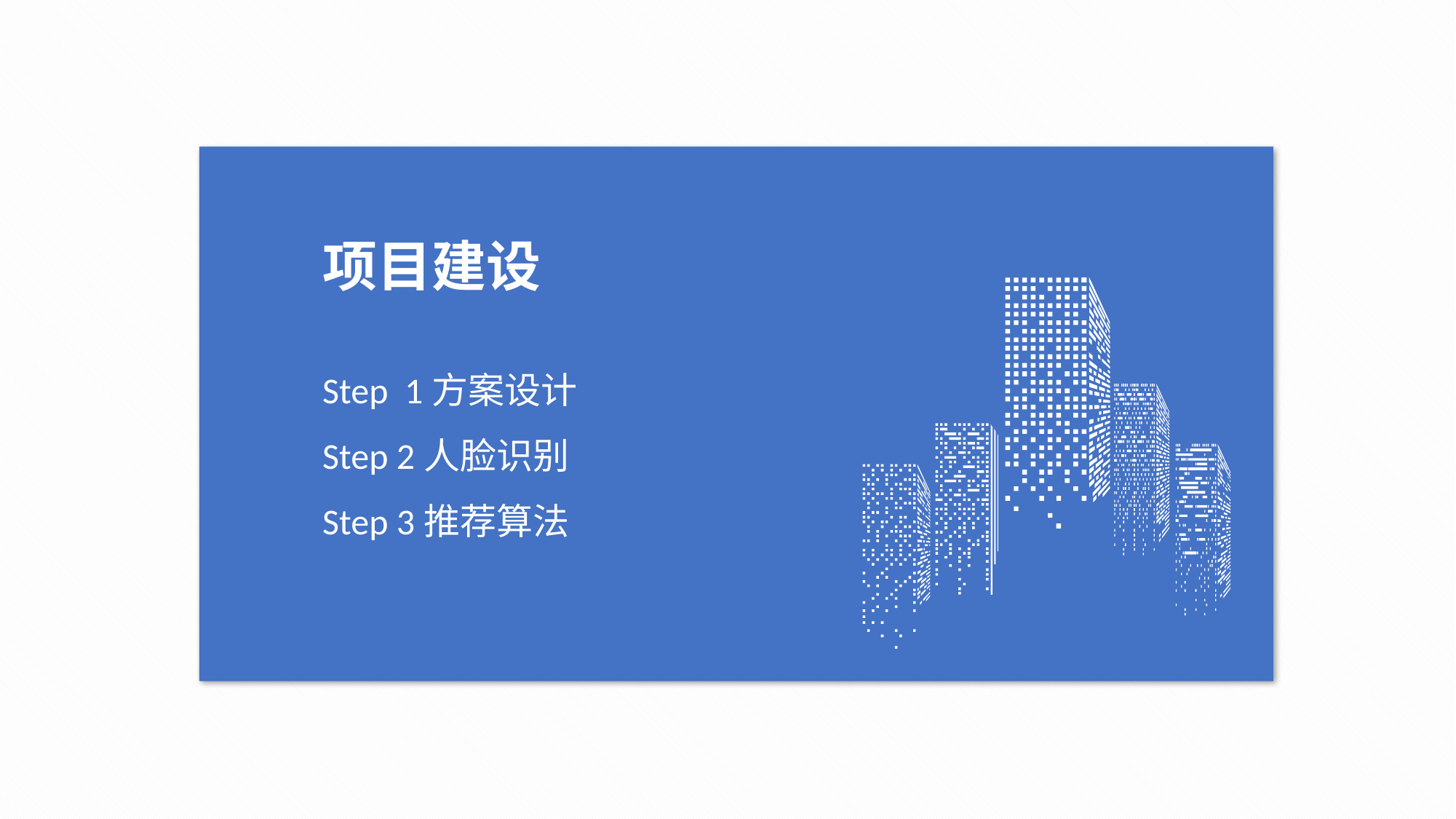

项目建设

Step  1方案设计
Step 2人脸识别
Step 3推荐算法